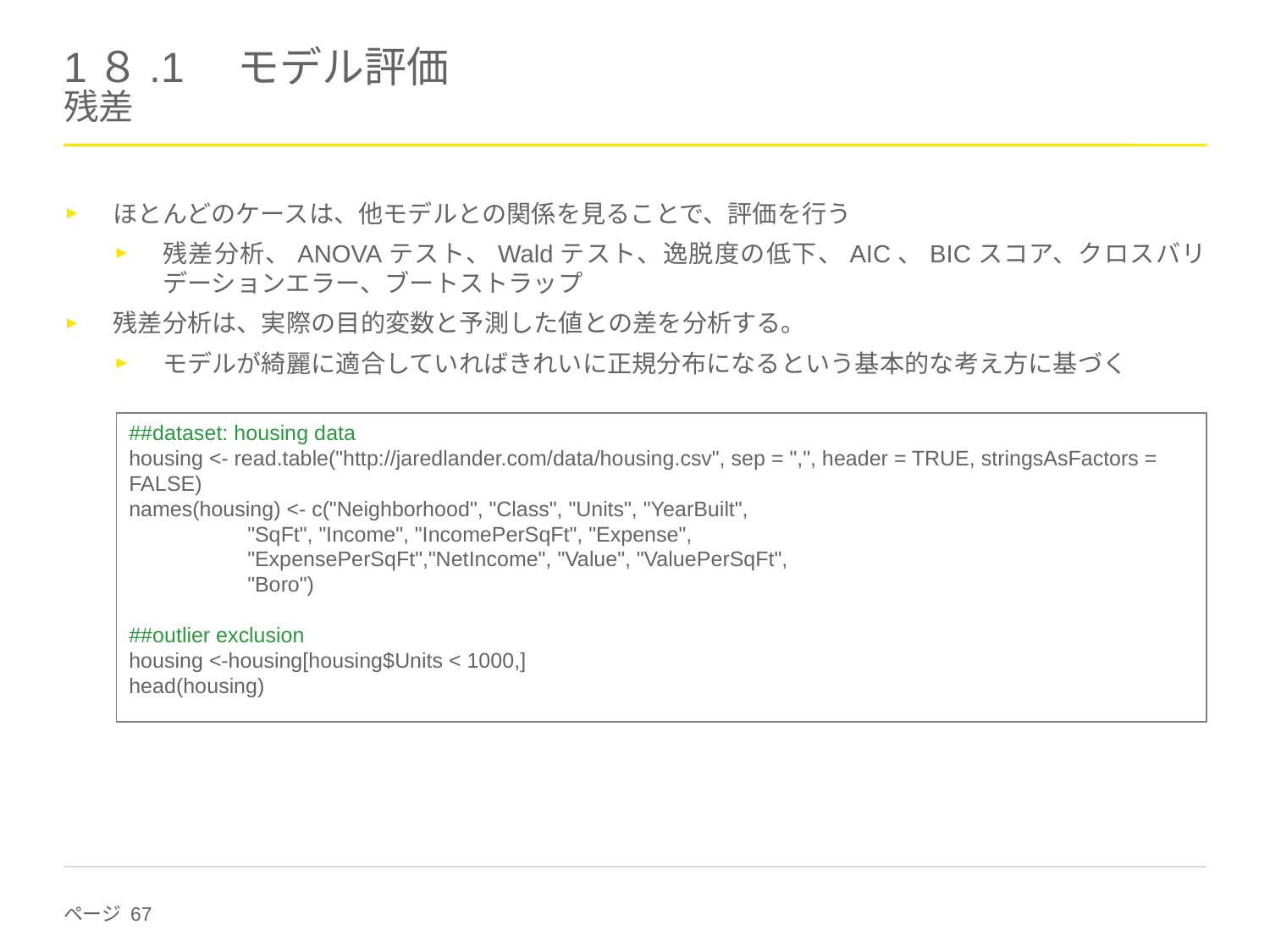

# 1８.1　モデル評価 残差
ほとんどのケースは、他モデルとの関係を見ることで、評価を行う
残差分析、ANOVAテスト、Waldテスト、逸脱度の低下、AIC、BICスコア、クロスバリデーションエラー、ブートストラップ
残差分析は、実際の目的変数と予測した値との差を分析する。
モデルが綺麗に適合していればきれいに正規分布になるという基本的な考え方に基づく
##dataset: housing data
housing <- read.table("http://jaredlander.com/data/housing.csv", sep = ",", header = TRUE, stringsAsFactors = FALSE)
names(housing) <- c("Neighborhood", "Class", "Units", "YearBuilt",
                    "SqFt", "Income", "IncomePerSqFt", "Expense",
                    "ExpensePerSqFt","NetIncome", "Value", "ValuePerSqFt",
                    "Boro")

##outlier exclusion
housing <-housing[housing$Units < 1000,]
head(housing)